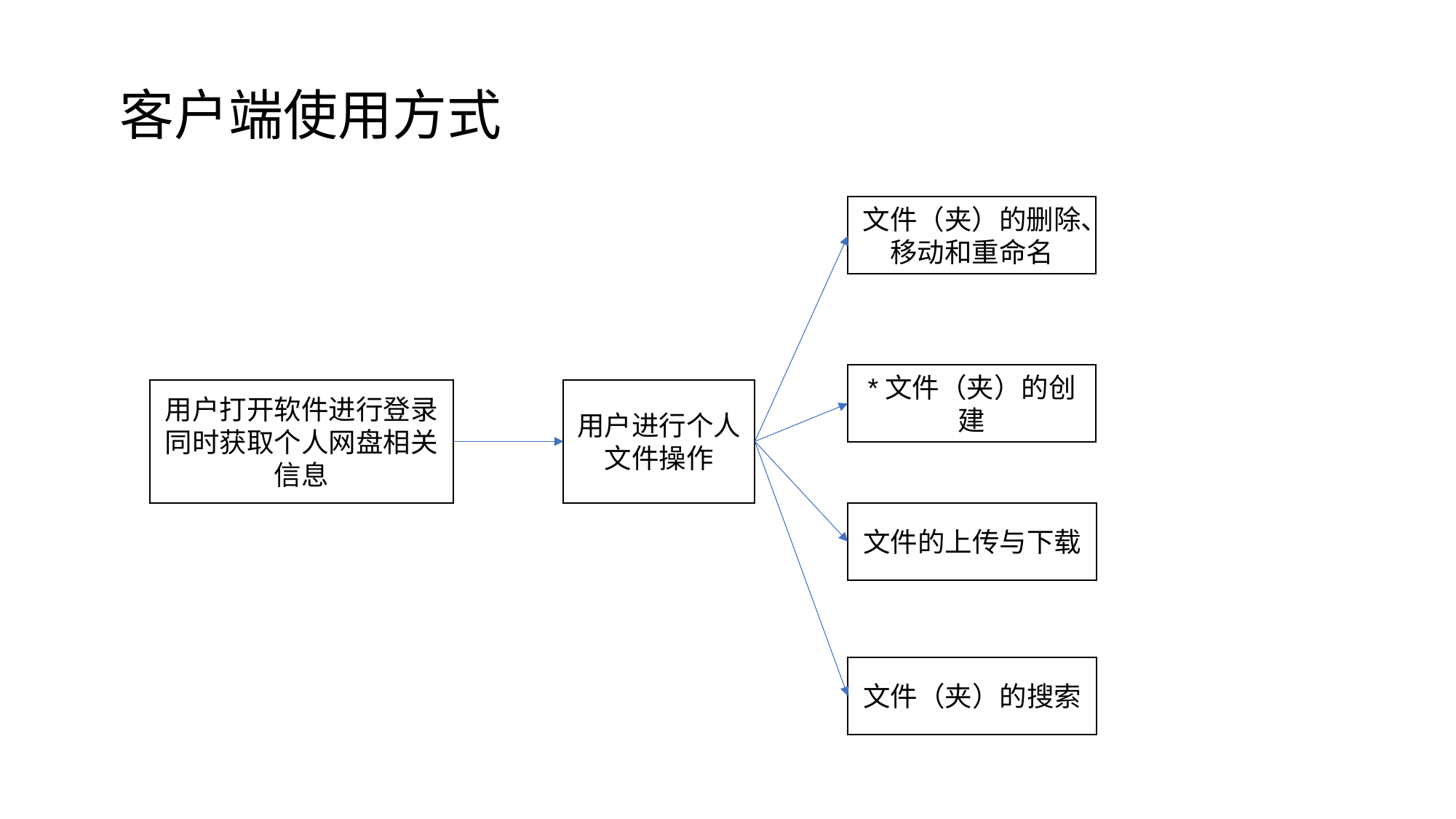

客户端使用方式
文件（夹）的删除、移动和重命名
*文件（夹）的创建
用户打开软件进行登录同时获取个人网盘相关信息
用户进行个人文件操作
文件的上传与下载
文件（夹）的搜索